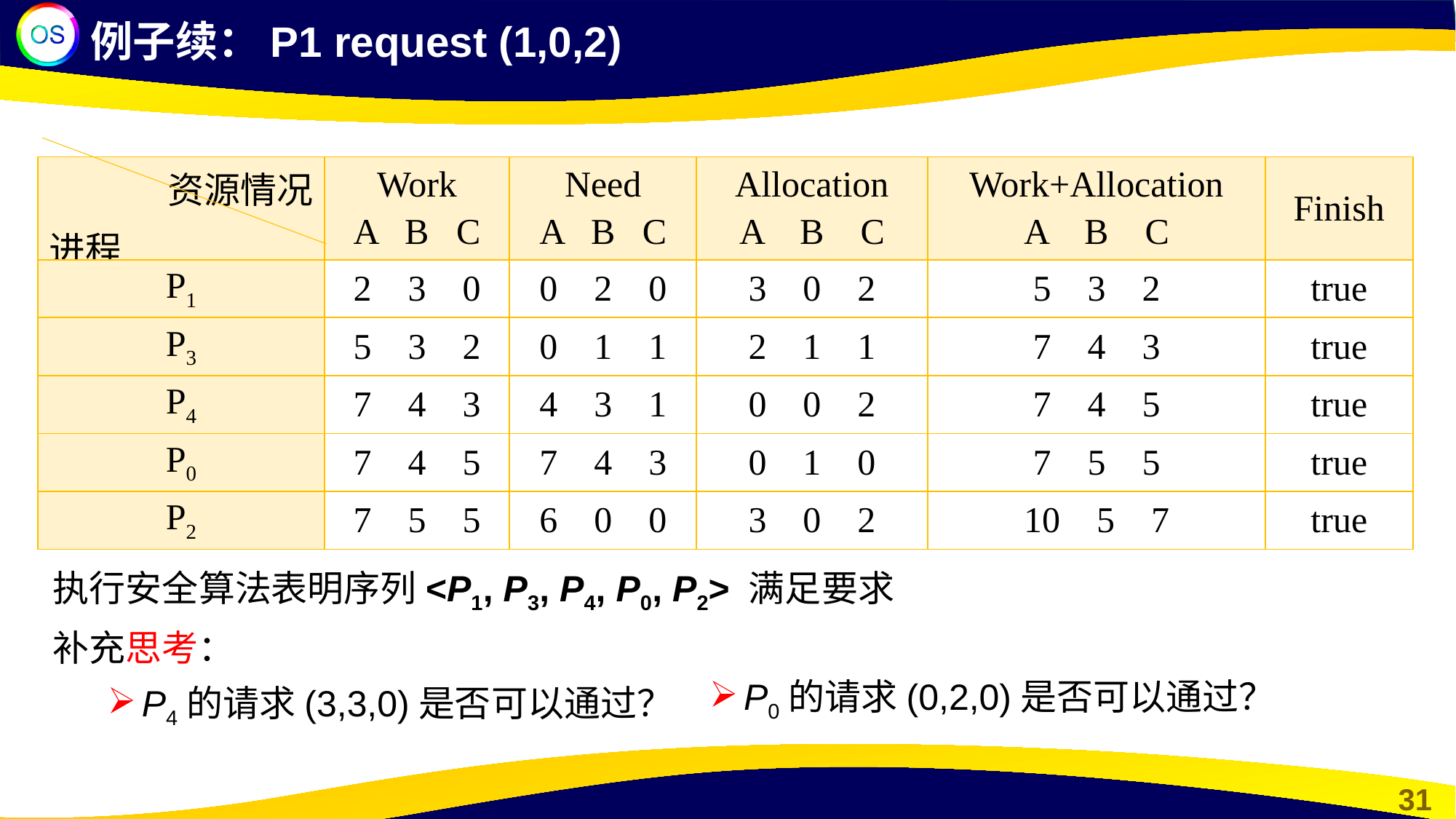

例子续：P1 request (1,0,2)
| 资源情况 进程 | Work A B C | Need A B C | Allocation A B C | Work+Allocation A B C | Finish |
| --- | --- | --- | --- | --- | --- |
| P1 | 2 3 0 | 0 2 0 | 3 0 2 | 5 3 2 | true |
| P3 | 5 3 2 | 0 1 1 | 2 1 1 | 7 4 3 | true |
| P4 | 7 4 3 | 4 3 1 | 0 0 2 | 7 4 5 | true |
| P0 | 7 4 5 | 7 4 3 | 0 1 0 | 7 5 5 | true |
| P2 | 7 5 5 | 6 0 0 | 3 0 2 | 10 5 7 | true |
执行安全算法表明序列<P1, P3, P4, P0, P2> 满足要求
补充思考：
P4的请求(3,3,0)是否可以通过？
P0的请求(0,2,0)是否可以通过？